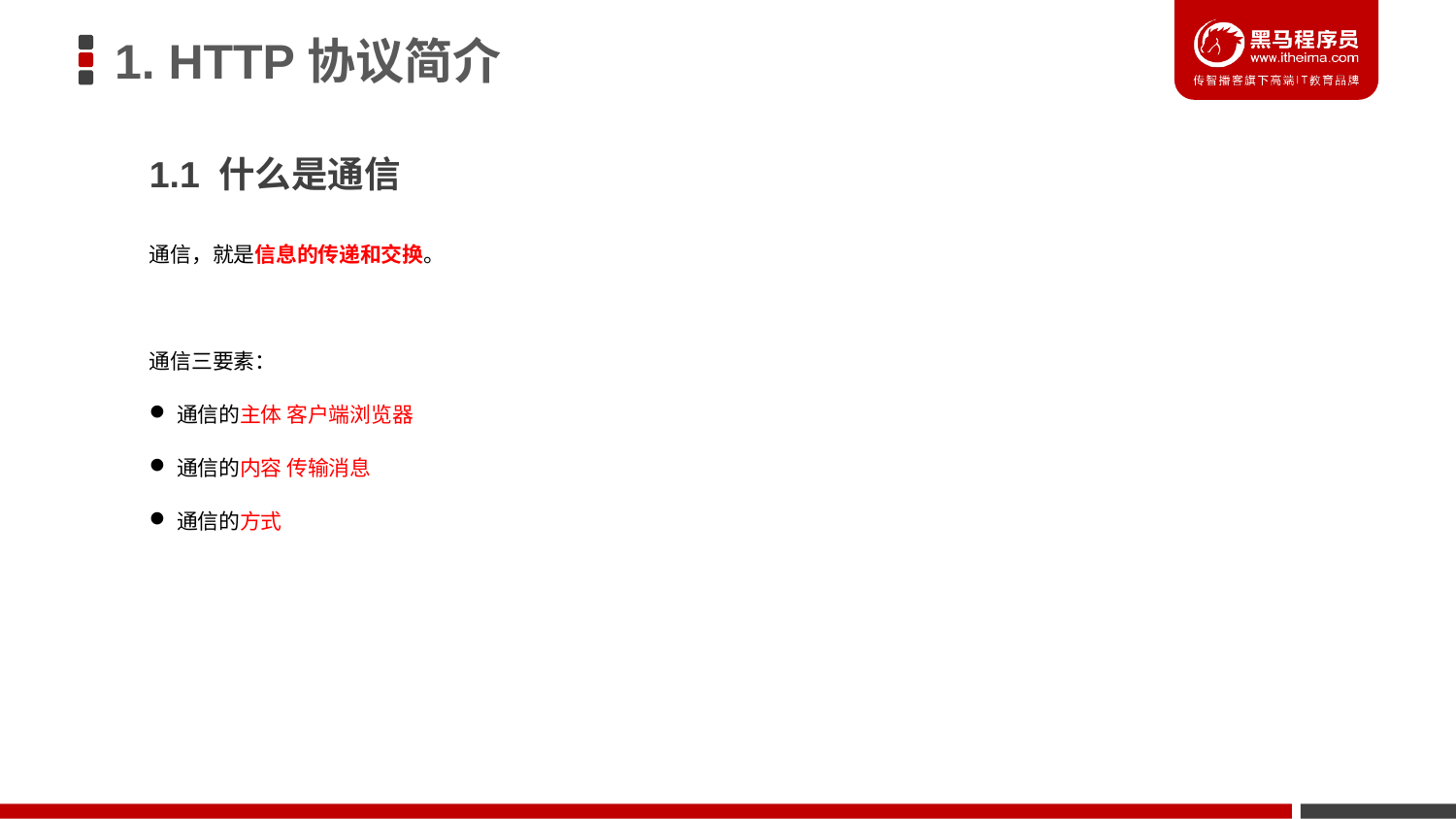

# 1. HTTP协议简介
1.1 什么是通信
通信，就是信息的传递和交换。

通信三要素：
通信的主体 客户端浏览器
通信的内容 传输消息
通信的方式